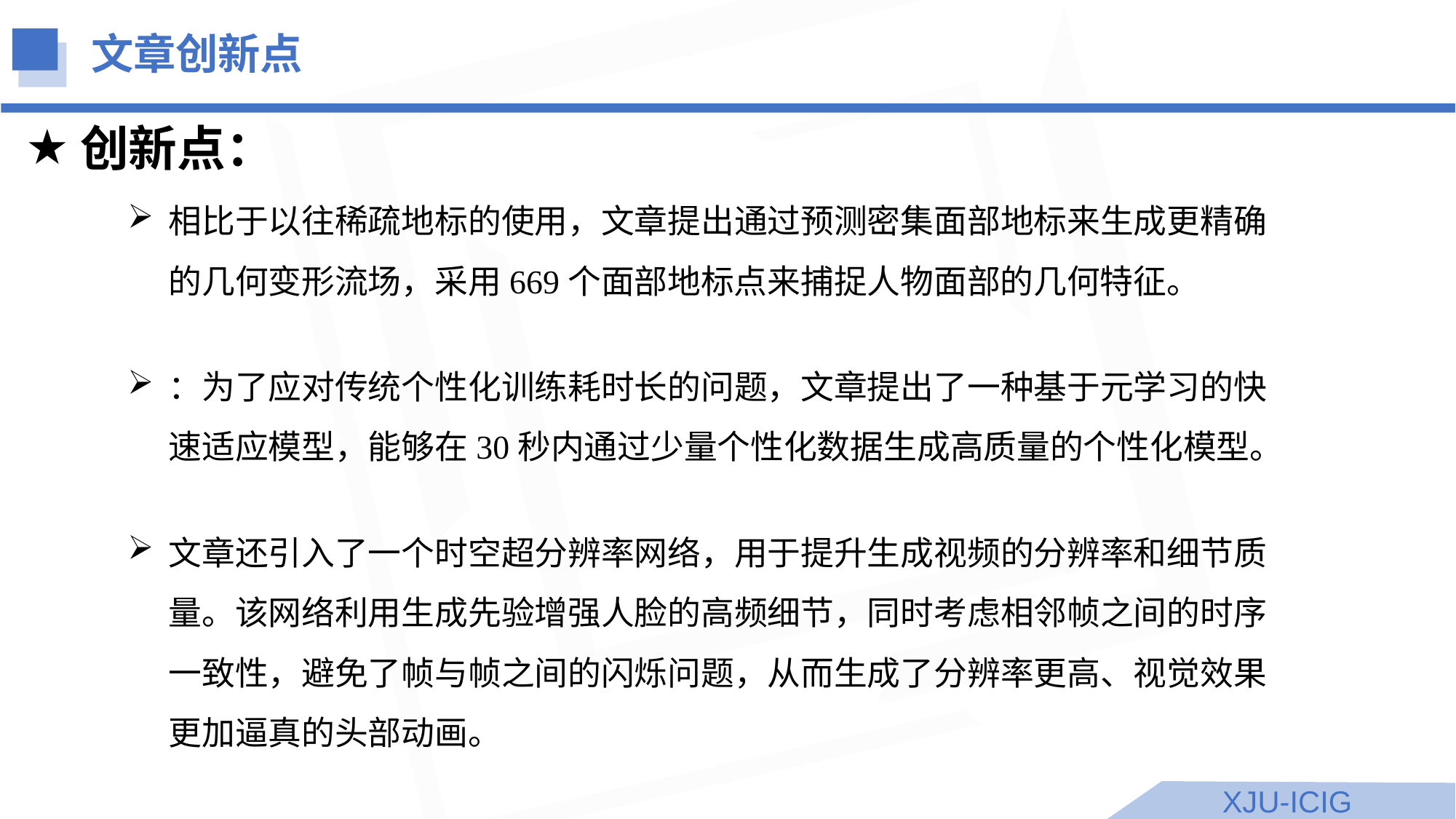

文章创新点

创新点：
相比于以往稀疏地标的使用，文章提出通过预测密集面部地标来生成更精确的几何变形流场，采用669个面部地标点来捕捉人物面部的几何特征。
：为了应对传统个性化训练耗时长的问题，文章提出了一种基于元学习的快速适应模型，能够在30秒内通过少量个性化数据生成高质量的个性化模型。
文章还引入了一个时空超分辨率网络，用于提升生成视频的分辨率和细节质量。该网络利用生成先验增强人脸的高频细节，同时考虑相邻帧之间的时序一致性，避免了帧与帧之间的闪烁问题，从而生成了分辨率更高、视觉效果更加逼真的头部动画。
XJU-ICIG